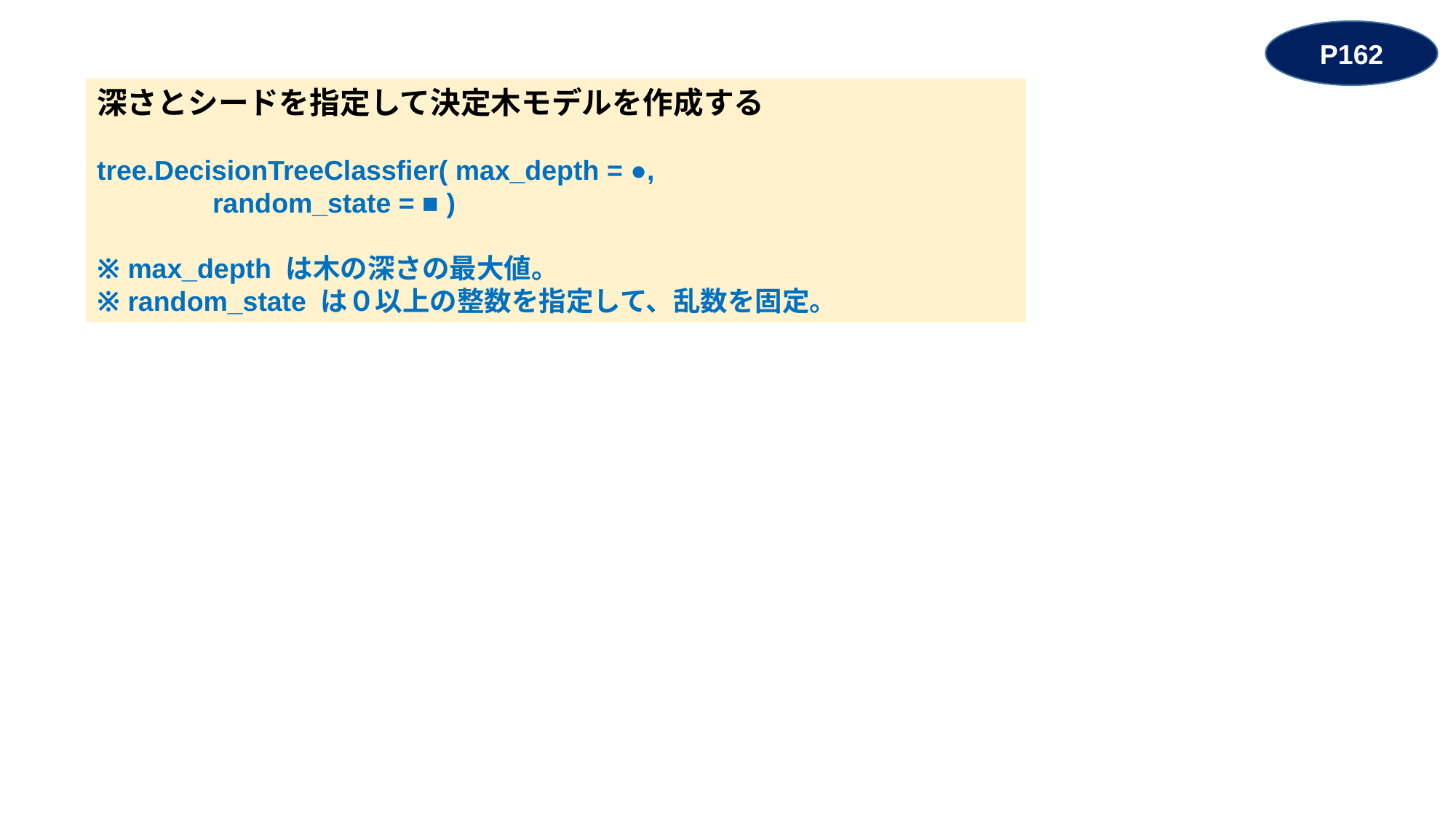

P162
深さとシードを指定して決定木モデルを作成する

tree.DecisionTreeClassfier( max_depth = ●,
　　　　random_state = ■ )

※ max_depth は木の深さの最大値。
※ random_state は０以上の整数を指定して、乱数を固定。